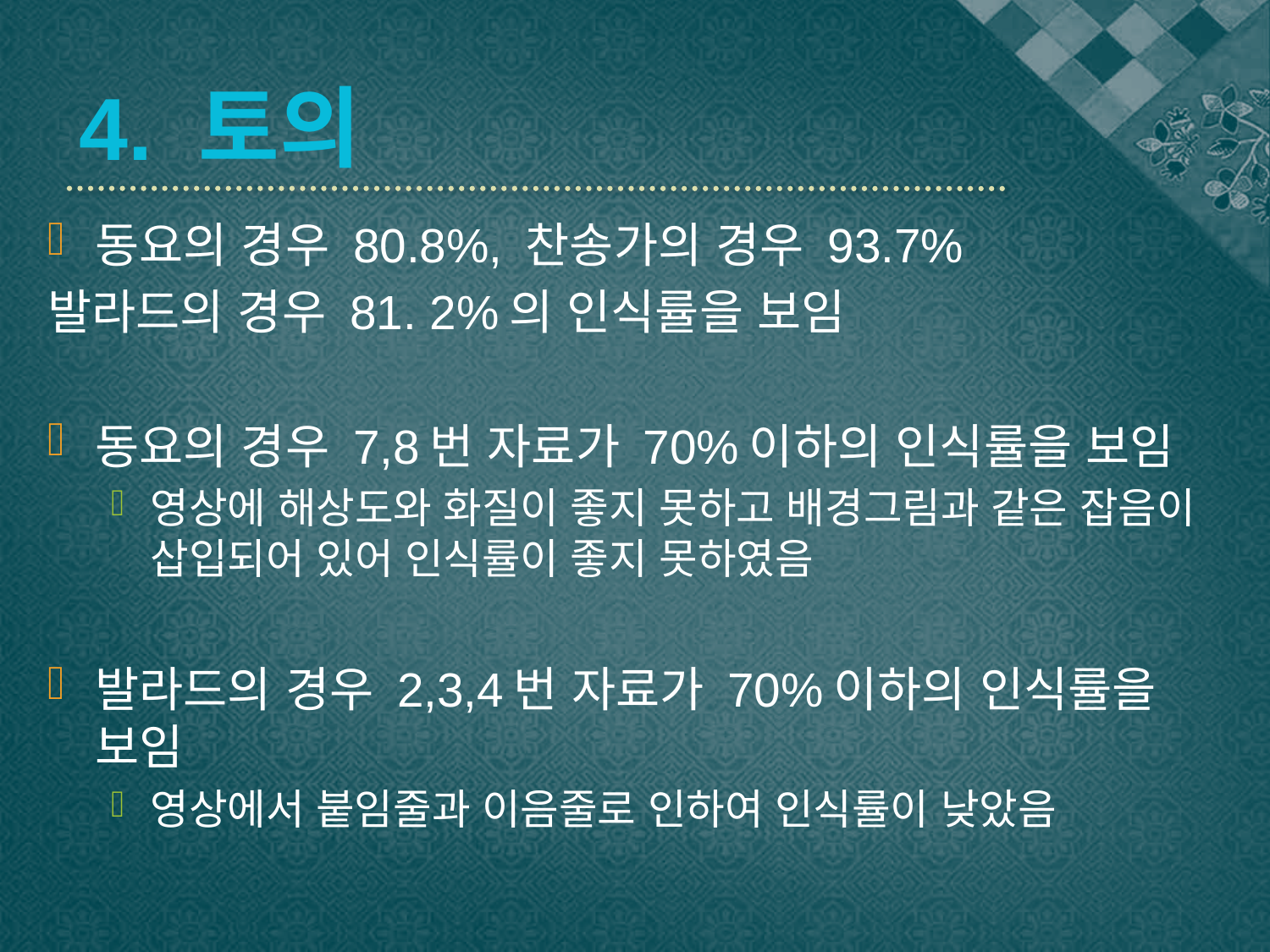

4. 토의
동요의 경우 80.8%, 찬송가의 경우 93.7%
발라드의 경우 81. 2%의 인식률을 보임

동요의 경우 7,8번 자료가 70%이하의 인식률을 보임
영상에 해상도와 화질이 좋지 못하고 배경그림과 같은 잡음이 삽입되어 있어 인식률이 좋지 못하였음

발라드의 경우 2,3,4번 자료가 70%이하의 인식률을 보임
영상에서 붙임줄과 이음줄로 인하여 인식률이 낮았음